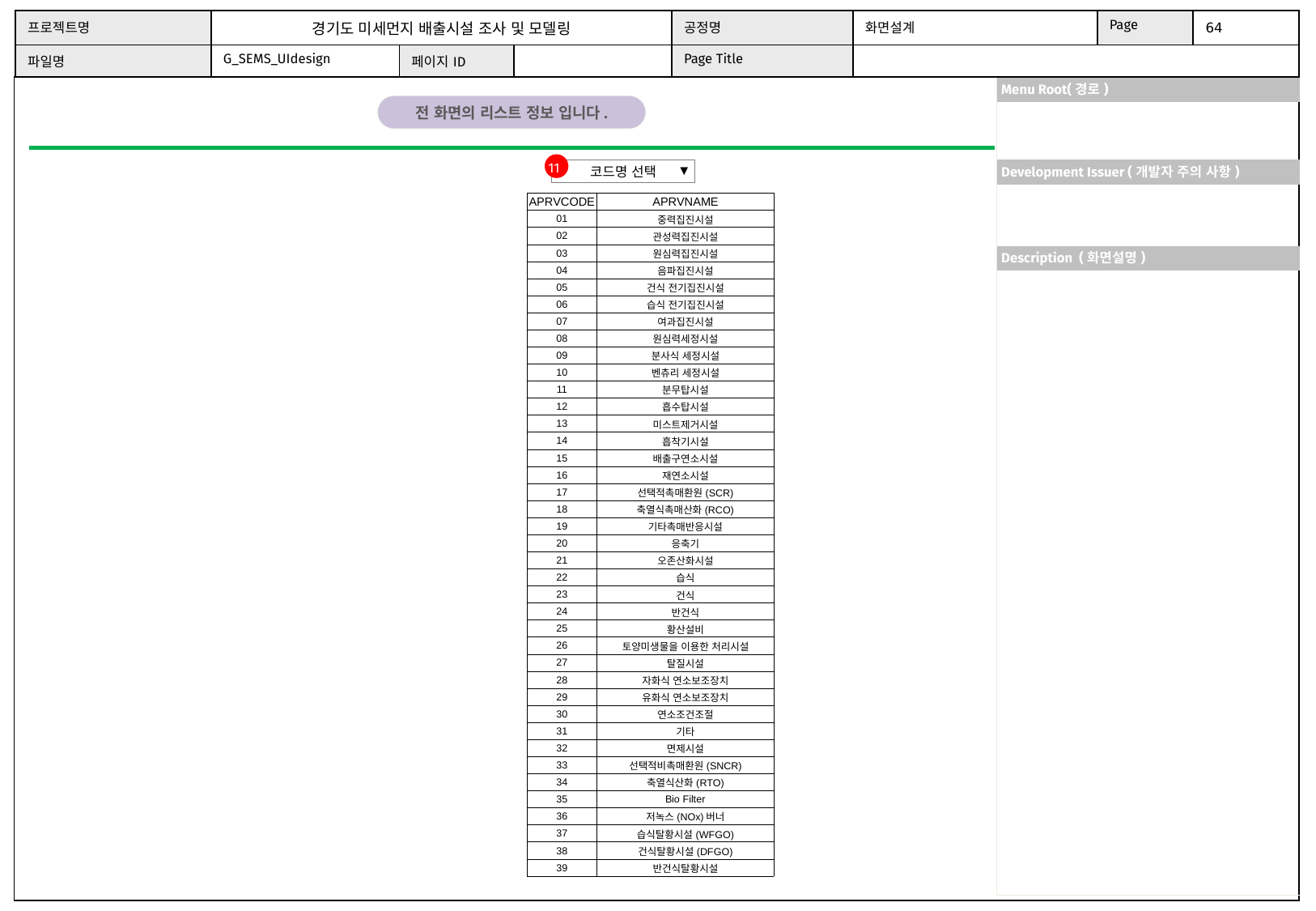

11

▼
코드명 선택
| APRVCODE | APRVNAME |
| --- | --- |
| 01 | 중력집진시설 |
| 02 | 관성력집진시설 |
| 03 | 원심력집진시설 |
| 04 | 음파집진시설 |
| 05 | 건식 전기집진시설 |
| 06 | 습식 전기집진시설 |
| 07 | 여과집진시설 |
| 08 | 원심력세정시설 |
| 09 | 분사식 세정시설 |
| 10 | 벤츄리 세정시설 |
| 11 | 분무탑시설 |
| 12 | 흡수탑시설 |
| 13 | 미스트제거시설 |
| 14 | 흡착기시설 |
| 15 | 배출구연소시설 |
| 16 | 재연소시설 |
| 17 | 선택적촉매환원(SCR) |
| 18 | 축열식촉매산화(RCO) |
| 19 | 기타촉매반응시설 |
| 20 | 응축기 |
| 21 | 오존산화시설 |
| 22 | 습식 |
| 23 | 건식 |
| 24 | 반건식 |
| 25 | 황산설비 |
| 26 | 토양미생물을 이용한 처리시설 |
| 27 | 탈질시설 |
| 28 | 자화식 연소보조장치 |
| 29 | 유화식 연소보조장치 |
| 30 | 연소조건조절 |
| 31 | 기타 |
| 32 | 면제시설 |
| 33 | 선택적비촉매환원(SNCR) |
| 34 | 축열식산화(RTO) |
| 35 | Bio Filter |
| 36 | 저녹스(NOx)버너 |
| 37 | 습식탈황시설(WFGO) |
| 38 | 건식탈황시설(DFGO) |
| 39 | 반건식탈황시설 |